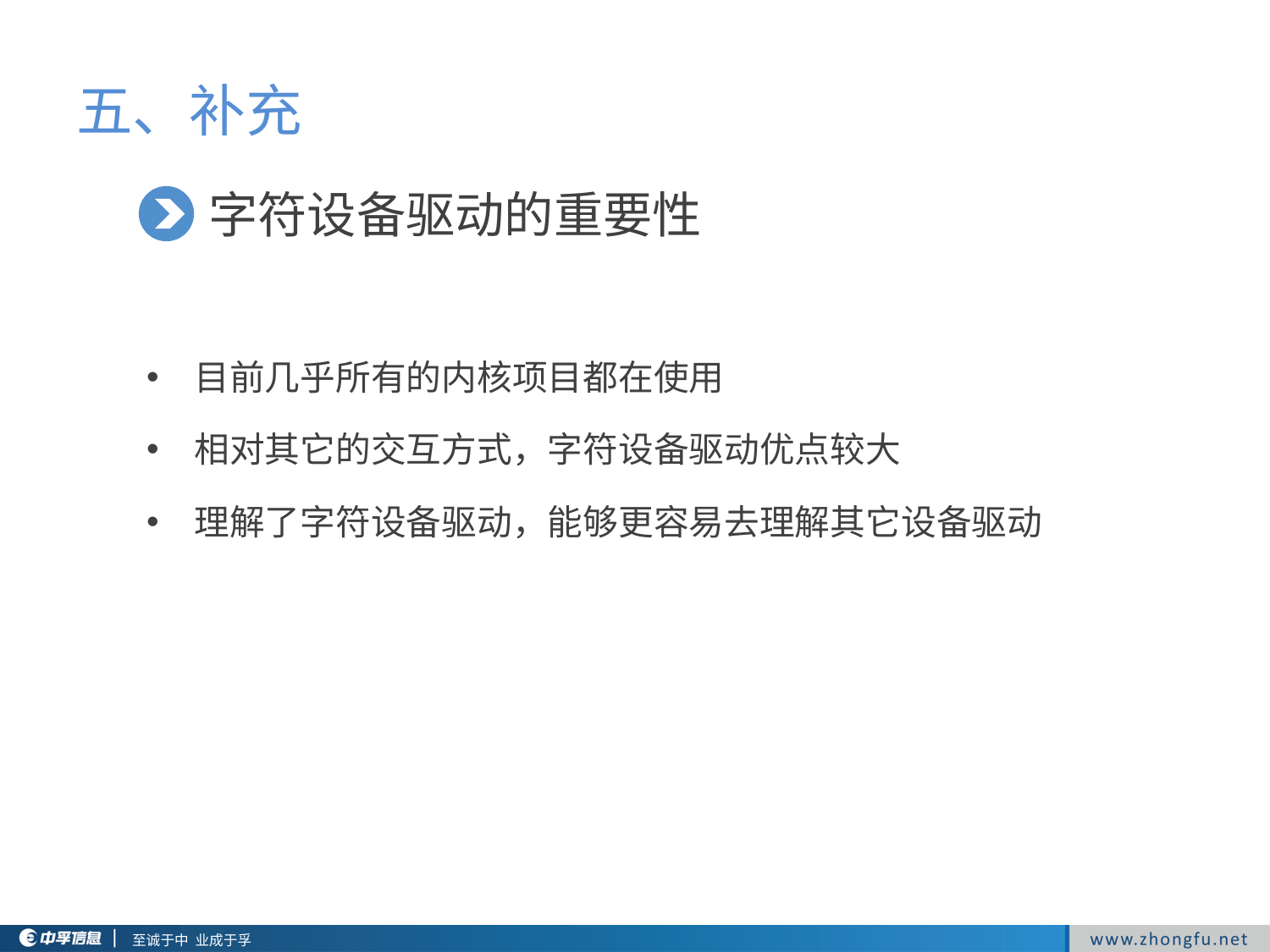

五、补充
字符设备驱动的重要性

目前几乎所有的内核项目都在使用
相对其它的交互方式，字符设备驱动优点较大
理解了字符设备驱动，能够更容易去理解其它设备驱动